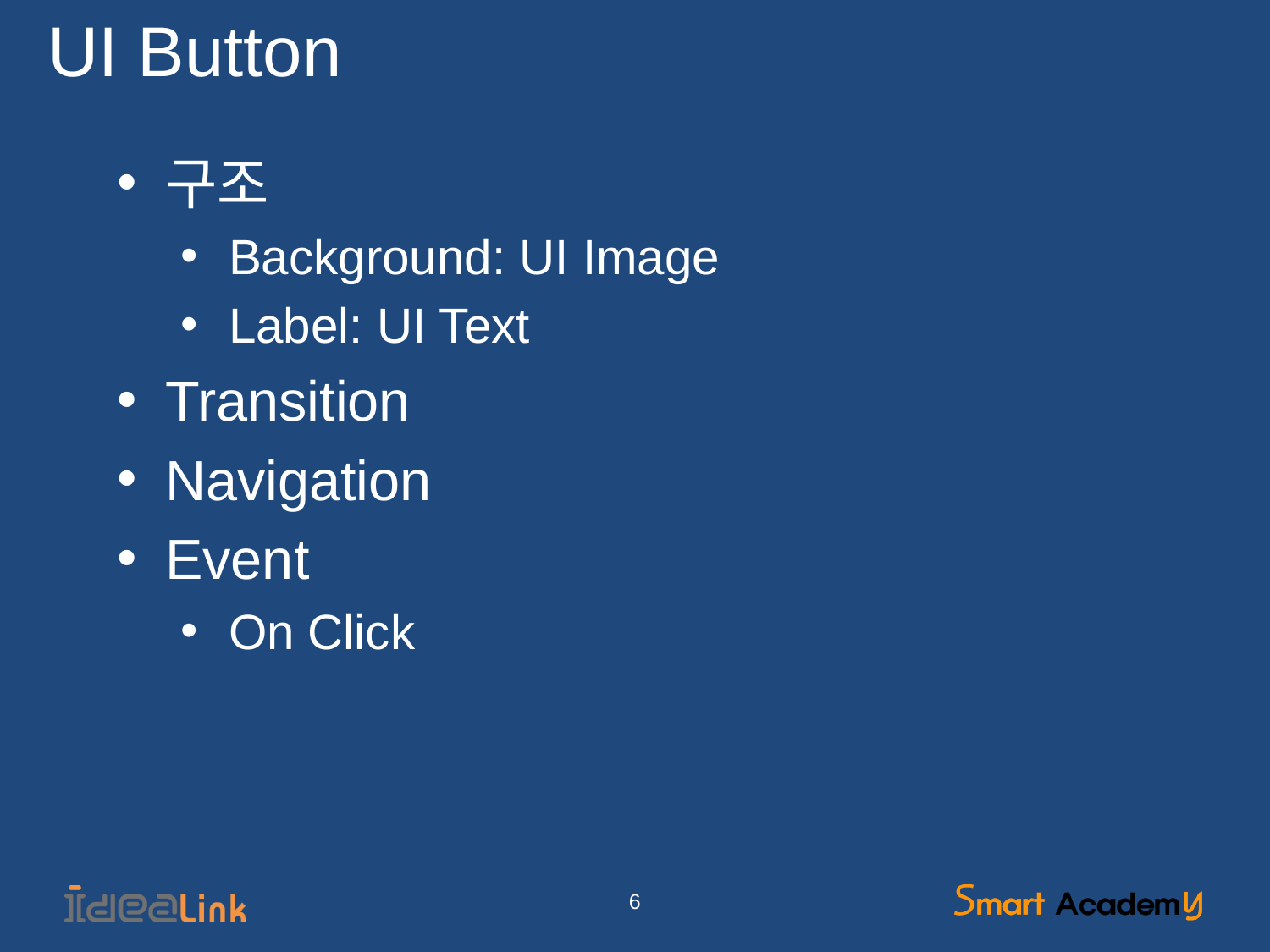

# UI Button
구조
Background: UI Image
Label: UI Text
Transition
Navigation
Event
On Click

6